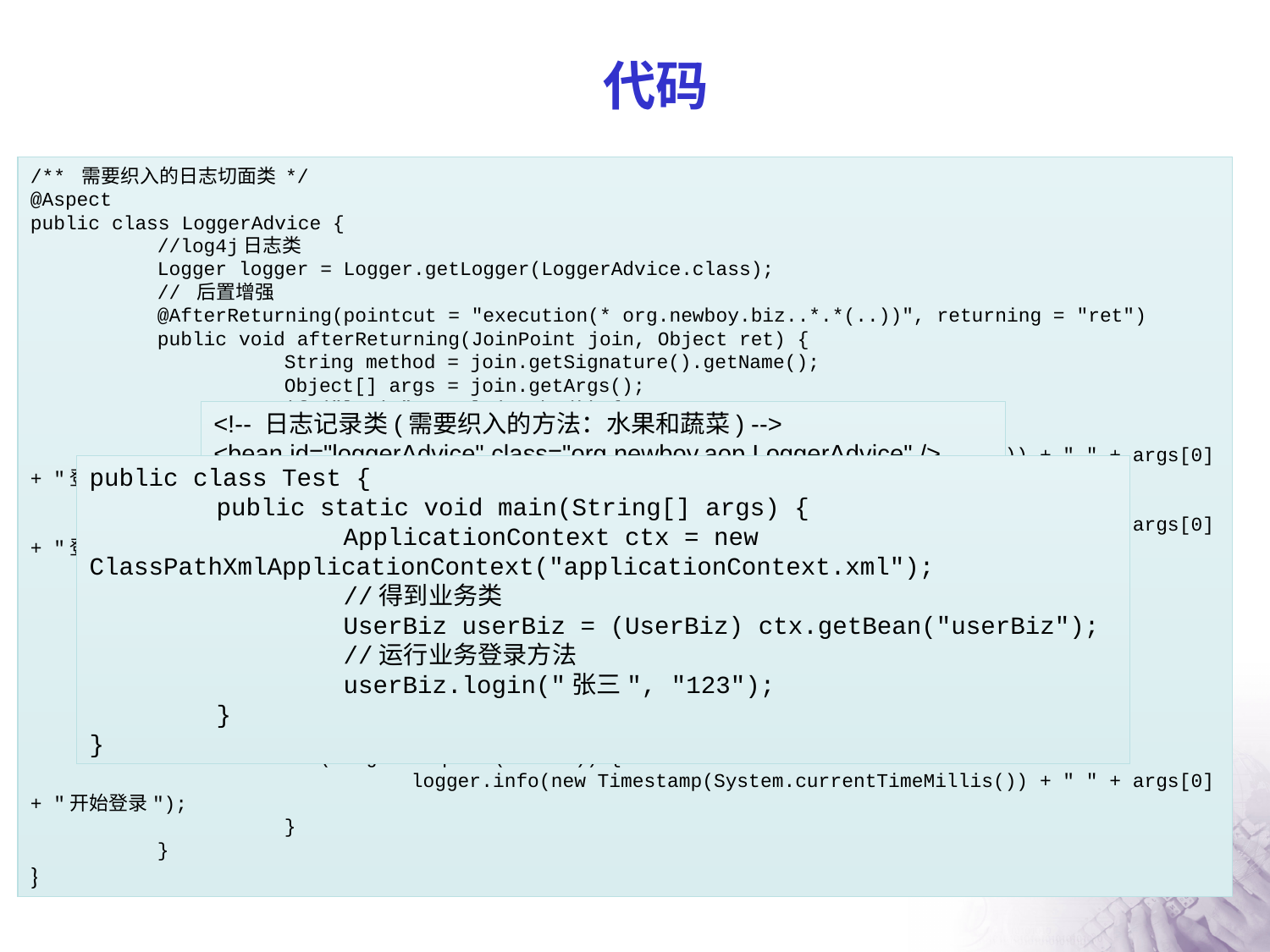

# 代码
/** 需要织入的日志切面类 */
@Aspect
public class LoggerAdvice {
	//log4j日志类
	Logger logger = Logger.getLogger(LoggerAdvice.class);
	// 后置增强
	@AfterReturning(pointcut = "execution(* org.newboy.biz..*.*(..))", returning = "ret")
	public void afterReturning(JoinPoint join, Object ret) {
		String method = join.getSignature().getName();
		Object[] args = join.getArgs();
		if ("login".equals(method)) {
			if (ret != null) {
			logger.info(new Timestamp(System.currentTimeMillis()) + " " + args[0] + "登录成功");
			} else {
			logger.info(new Timestamp(System.currentTimeMillis()) + " " + args[0] + "登录失败");
			}
		}
	}
	// 前置增强
	@Before(value="execution(* org.newboy.biz..*.*(..))")
	public void methodBefore(JoinPoint join) {
		String method = join.getSignature().getName();
		Object[] args = join.getArgs();
		if ("login".equals(method)) {
			logger.info(new Timestamp(System.currentTimeMillis()) + " " + args[0] + "开始登录");
		}
	}
}
<!-- 日志记录类(需要织入的方法：水果和蔬菜) -->
<bean id="loggerAdvice" class="org.newboy.aop.LoggerAdvice" />
<!-- 业务类(鸡肉) ，通过p注入DAO类 -->
<bean id="userBiz" class="org.newboy.biz.impl.UserBizImpl"
	p:userDao-ref="userDao" />
<!-- 数据访问类 -->
<bean id="userDao" class="org.newboy.dao.impl.UserDaoImpl" />
<!-- 织入使用注解定义的增强，需要引入aop命名空间 -->
<aop:aspectj-autoproxy />
public class Test {
	public static void main(String[] args) {
		ApplicationContext ctx = new ClassPathXmlApplicationContext("applicationContext.xml");
		//得到业务类
		UserBiz userBiz = (UserBiz) ctx.getBean("userBiz");
		//运行业务登录方法
		userBiz.login("张三", "123");
	}
}